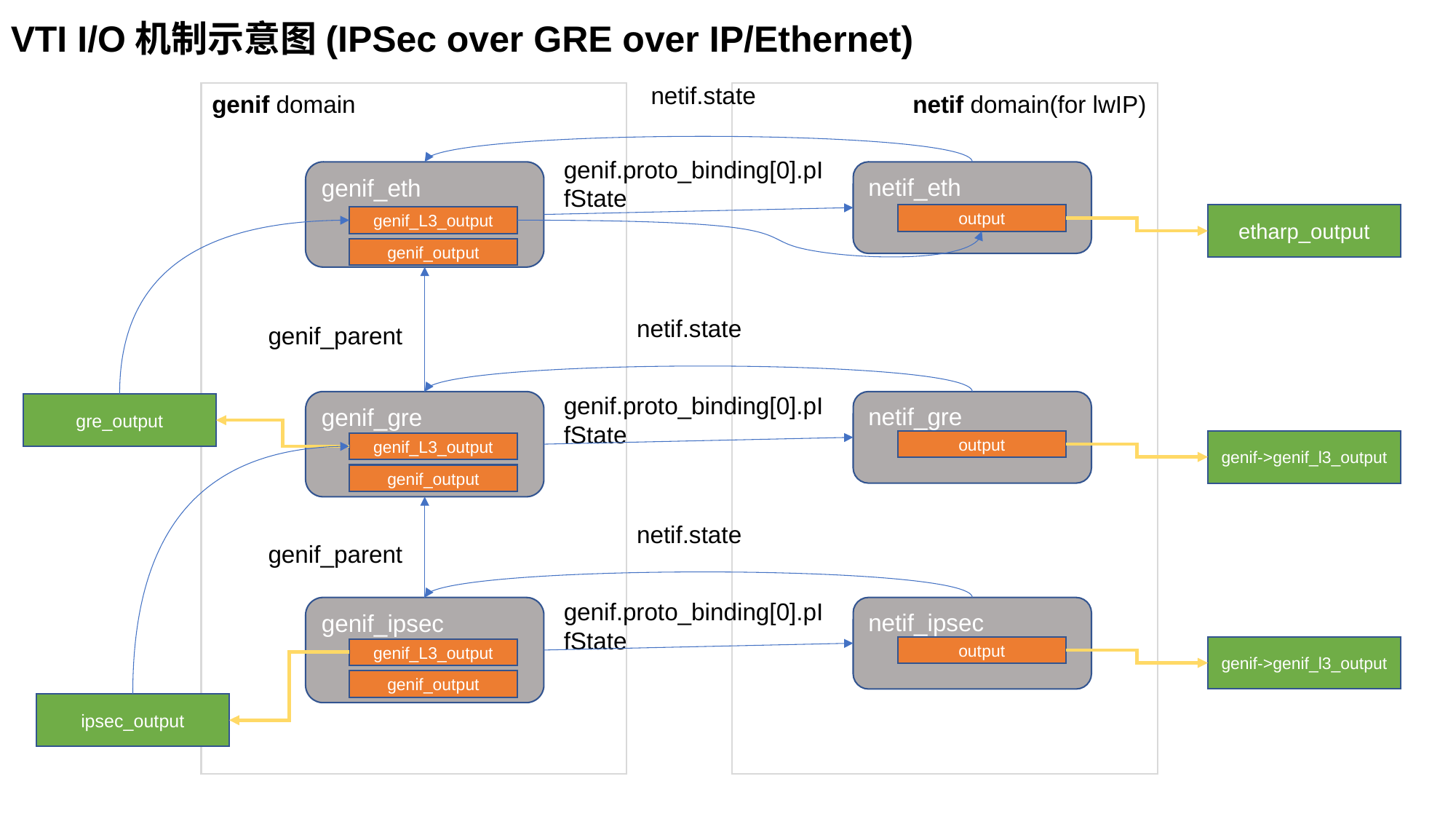

VTI I/O机制示意图(IPSec over GRE over IP/Ethernet)
netif.state
genif domain
netif domain(for lwIP)
genif.proto_binding[0].pIfState
genif_eth
netif_eth
etharp_output
output
genif_L3_output
genif_output
netif.state
genif_parent
genif.proto_binding[0].pIfState
genif_gre
netif_gre
gre_output
genif->genif_l3_output
output
genif_L3_output
genif_output
netif.state
genif_parent
genif.proto_binding[0].pIfState
genif_ipsec
netif_ipsec
genif->genif_l3_output
output
genif_L3_output
genif_output
ipsec_output